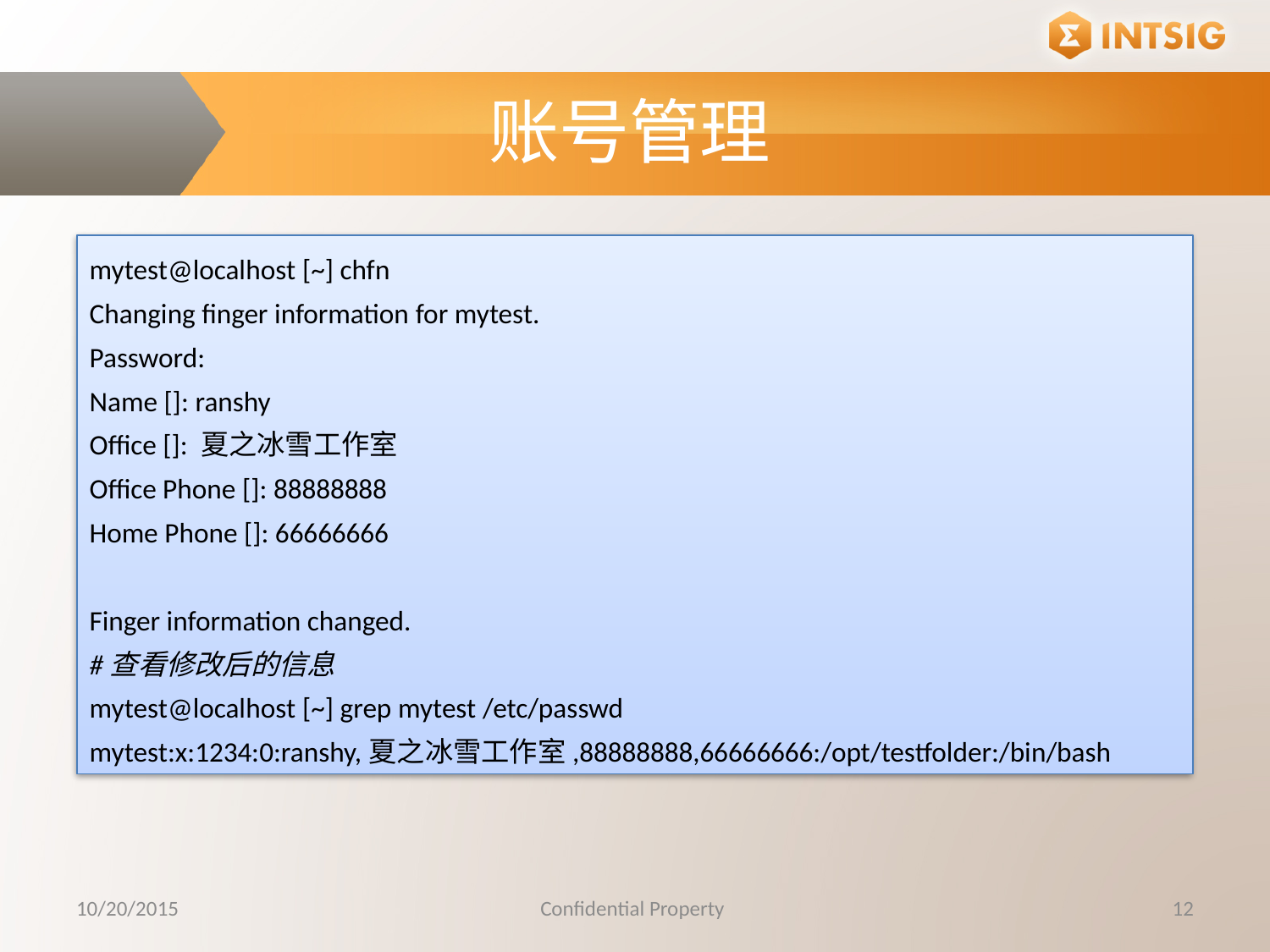

账号管理
mytest@localhost [~] chfn
Changing finger information for mytest.
Password: 
Name []: ranshy
Office []: 夏之冰雪工作室
Office Phone []: 88888888
Home Phone []: 66666666
Finger information changed.
#查看修改后的信息
mytest@localhost [~] grep mytest /etc/passwd
mytest:x:1234:0:ranshy,夏之冰雪工作室,88888888,66666666:/opt/testfolder:/bin/bash
10/20/2015
Confidential Property
12